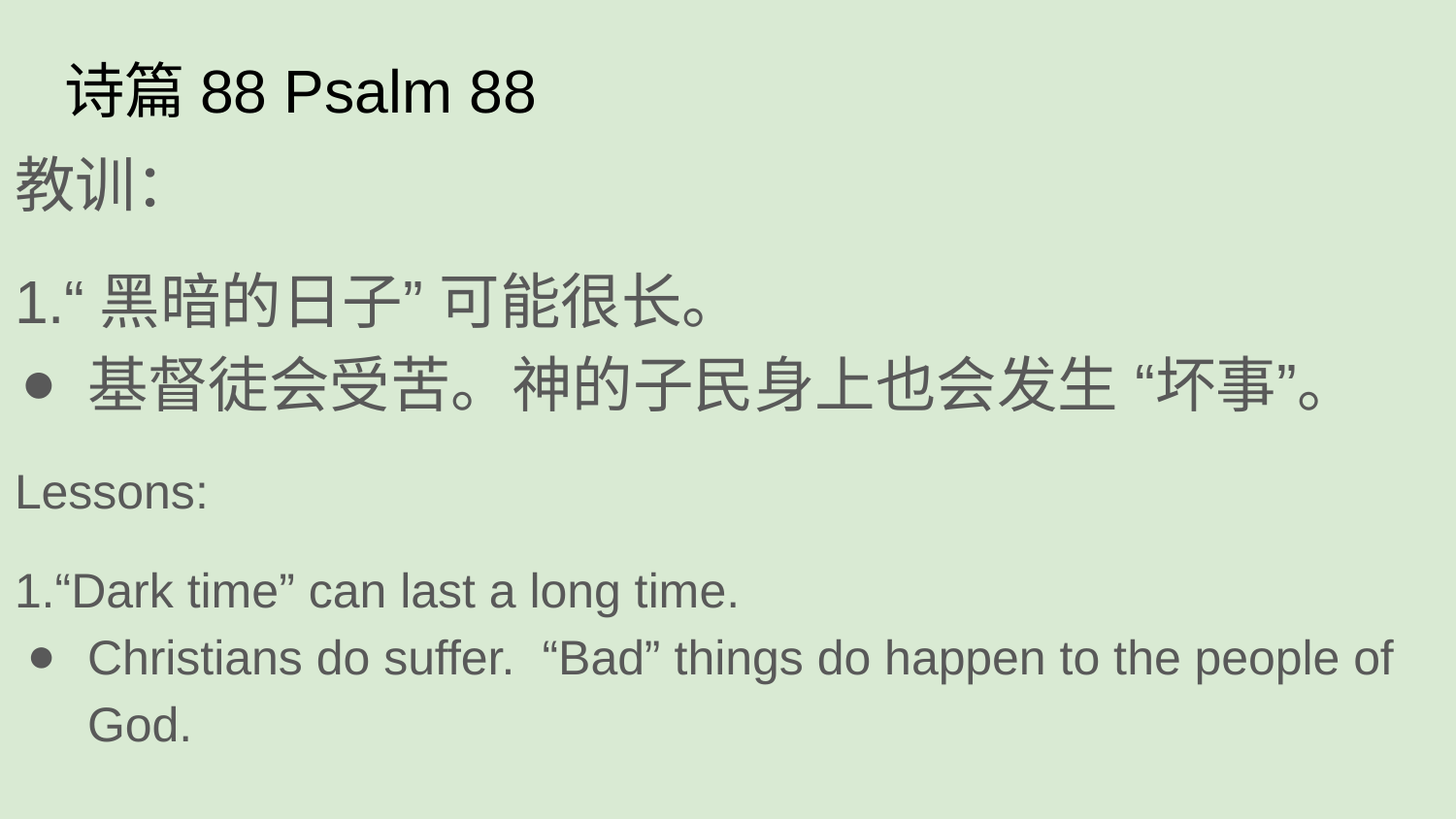

# 诗篇88 Psalm 88
教训：
1.“黑暗的日子” 可能很长。
基督徒会受苦。神的子民身上也会发生 “坏事”。
Lessons:
1.“Dark time” can last a long time.
Christians do suffer.  “Bad” things do happen to the people of God.